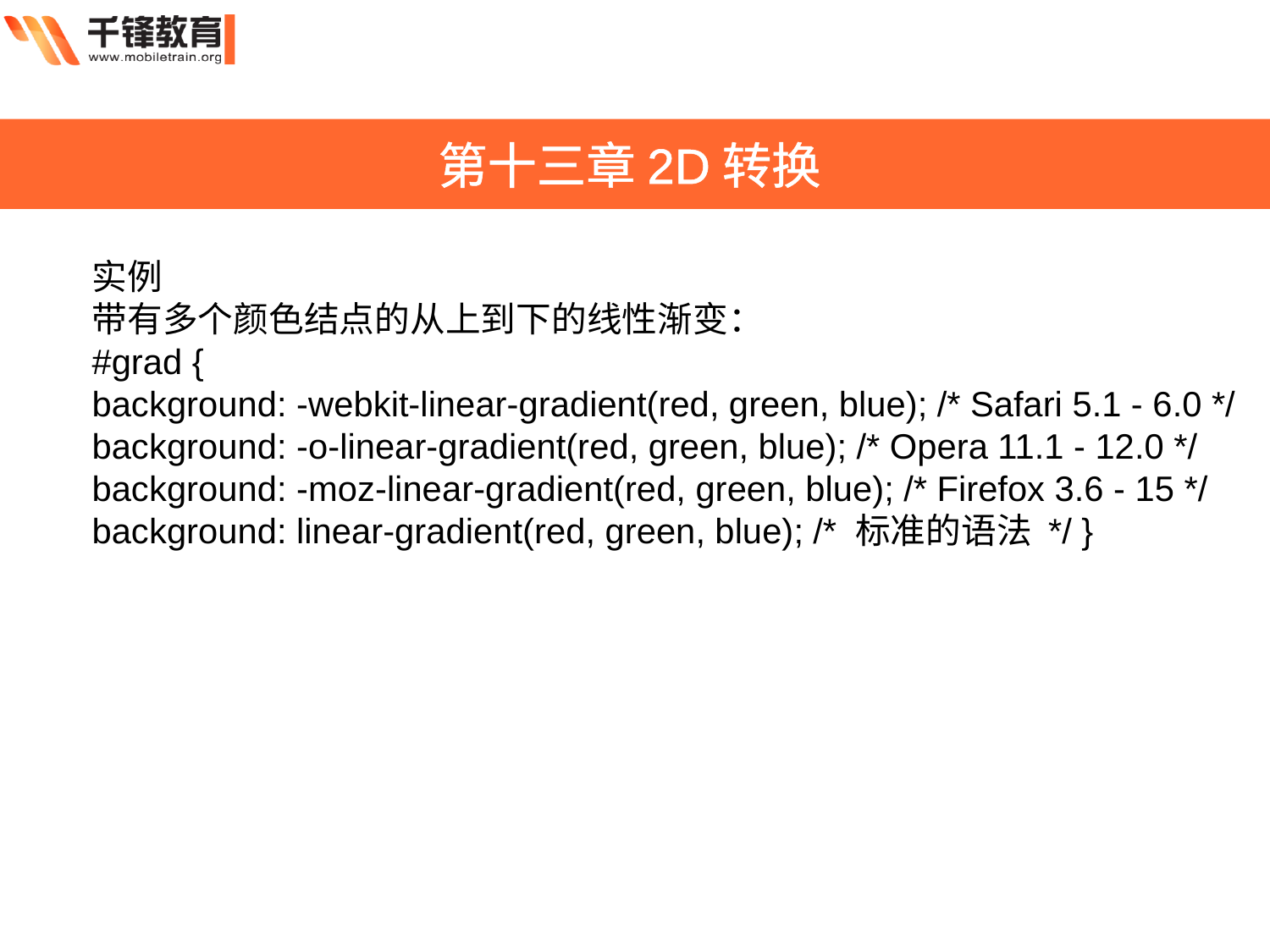

第十三章2D转换
实例
带有多个颜色结点的从上到下的线性渐变：
#grad {
background: -webkit-linear-gradient(red, green, blue); /* Safari 5.1 - 6.0 */ background: -o-linear-gradient(red, green, blue); /* Opera 11.1 - 12.0 */ background: -moz-linear-gradient(red, green, blue); /* Firefox 3.6 - 15 */ background: linear-gradient(red, green, blue); /* 标准的语法 */ }